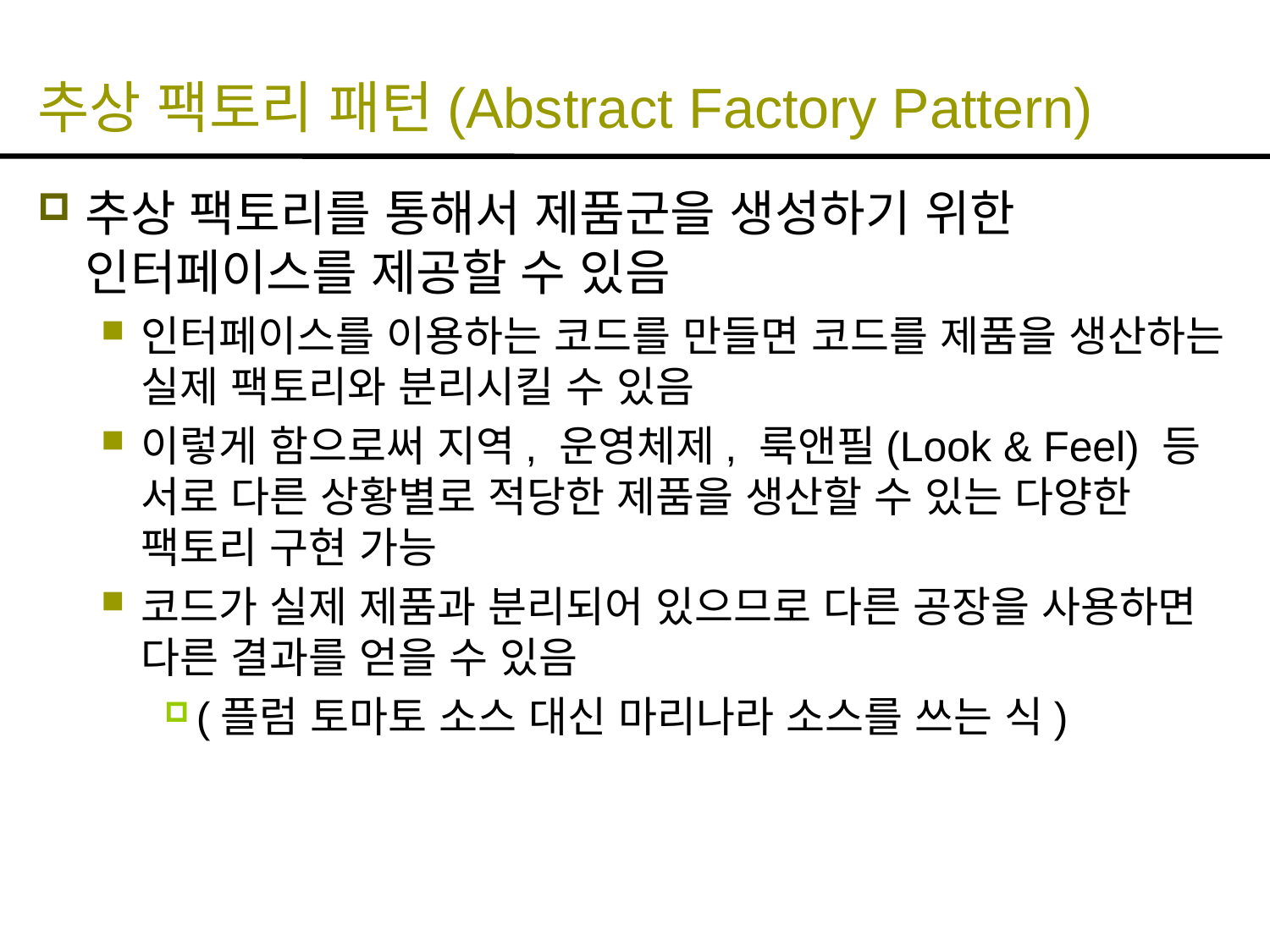

# 추상 팩토리 패턴(Abstract Factory Pattern)
추상 팩토리를 통해서 제품군을 생성하기 위한 인터페이스를 제공할 수 있음
인터페이스를 이용하는 코드를 만들면 코드를 제품을 생산하는 실제 팩토리와 분리시킬 수 있음
이렇게 함으로써 지역, 운영체제, 룩앤필(Look & Feel) 등 서로 다른 상황별로 적당한 제품을 생산할 수 있는 다양한 팩토리 구현 가능
코드가 실제 제품과 분리되어 있으므로 다른 공장을 사용하면 다른 결과를 얻을 수 있음
(플럼 토마토 소스 대신 마리나라 소스를 쓰는 식)